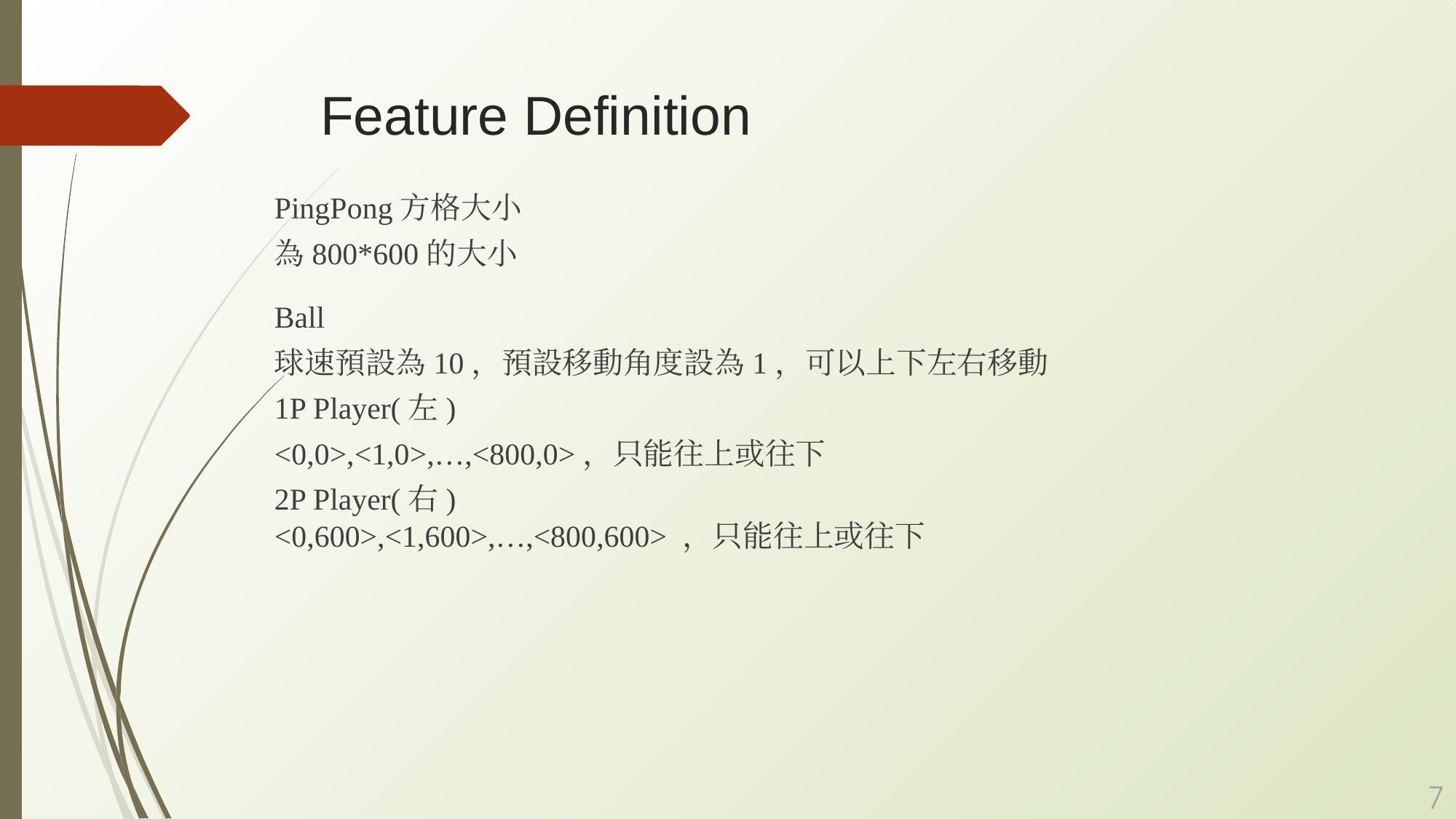

# Feature Definition
PingPong方格大小
為800*600的大小
Ball
球速預設為10，預設移動角度設為1，可以上下左右移動
1P Player(左)
<0,0>,<1,0>,…,<800,0>，只能往上或往下
2P Player(右)
<0,600>,<1,600>,…,<800,600> ，只能往上或往下

7